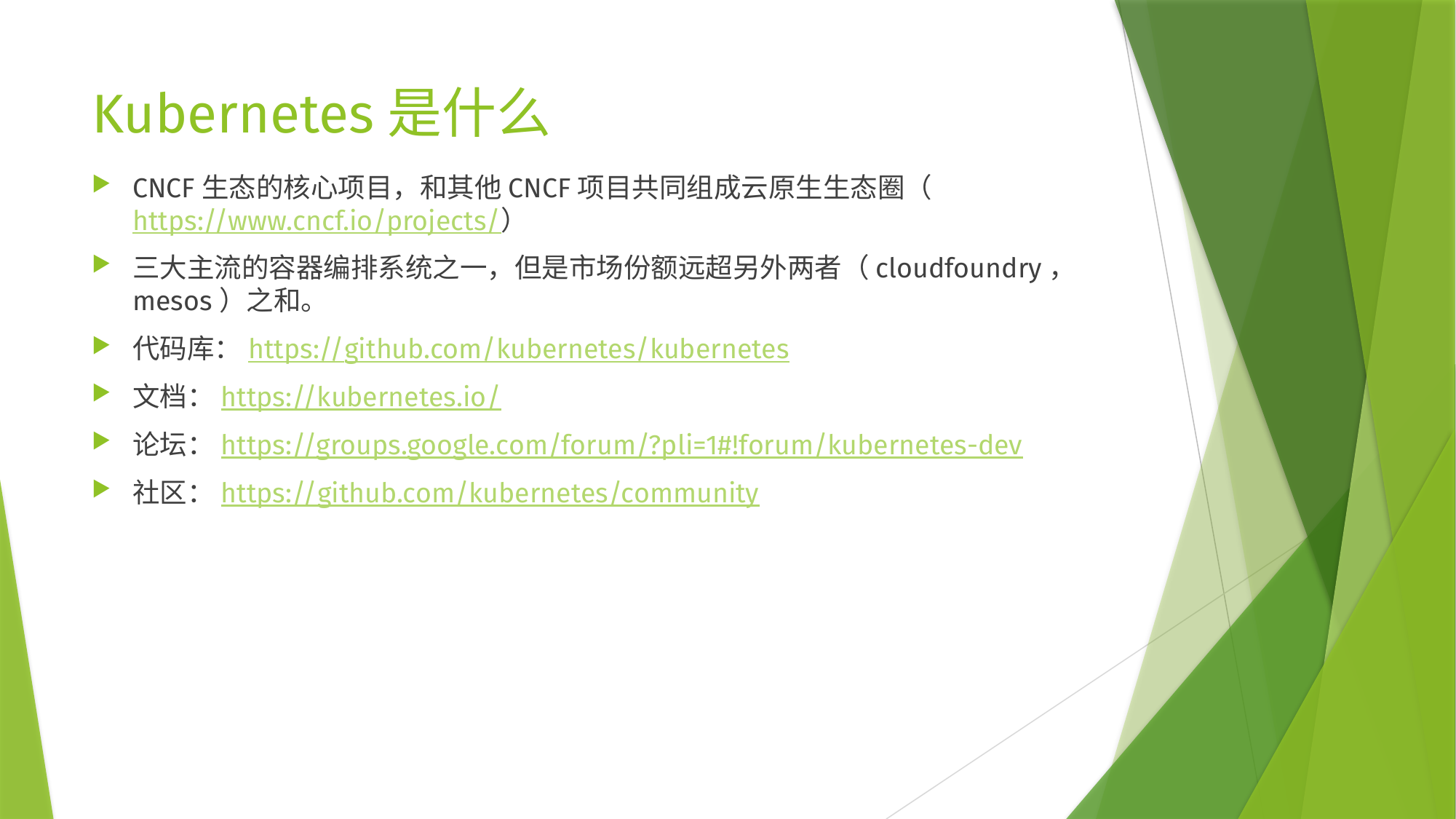

# Kubernetes是什么
CNCF生态的核心项目，和其他CNCF项目共同组成云原生生态圈（https://www.cncf.io/projects/）
三大主流的容器编排系统之一，但是市场份额远超另外两者（cloudfoundry， mesos）之和。
代码库：https://github.com/kubernetes/kubernetes
文档：https://kubernetes.io/
论坛：https://groups.google.com/forum/?pli=1#!forum/kubernetes-dev
社区：https://github.com/kubernetes/community